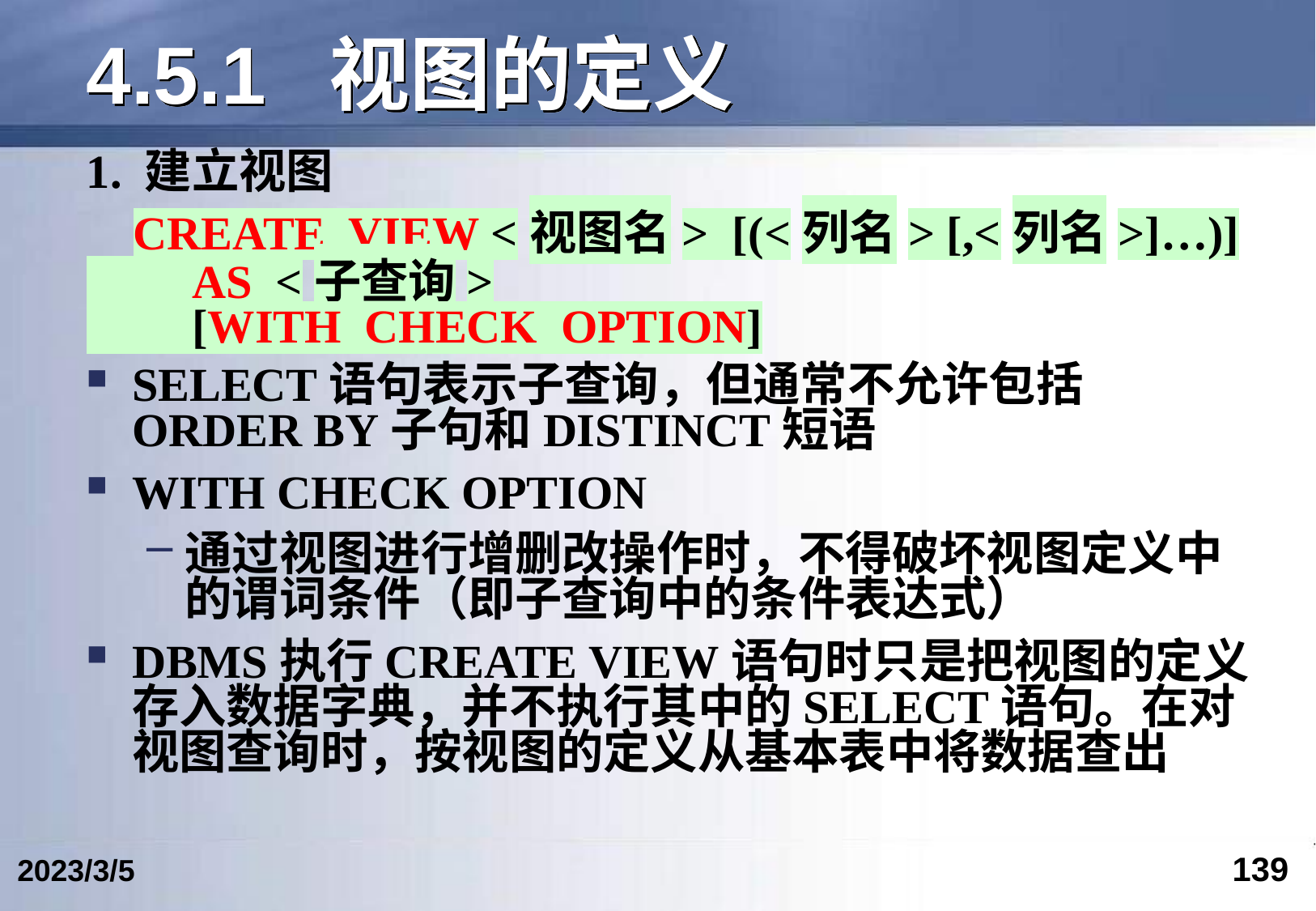

# 4.5.1	视图的定义
1. 建立视图
    CREATE  VIEW <视图名>  [(<列名> [,<列名>]…)]
         AS  <子查询>
         [WITH  CHECK  OPTION]
SELECT语句表示子查询，但通常不允许包括ORDER BY子句和DISTINCT短语
WITH CHECK OPTION
通过视图进行增删改操作时，不得破坏视图定义中的谓词条件（即子查询中的条件表达式）
DBMS执行CREATE VIEW语句时只是把视图的定义存入数据字典，并不执行其中的SELECT语句。在对视图查询时，按视图的定义从基本表中将数据查出
139
2023/3/5